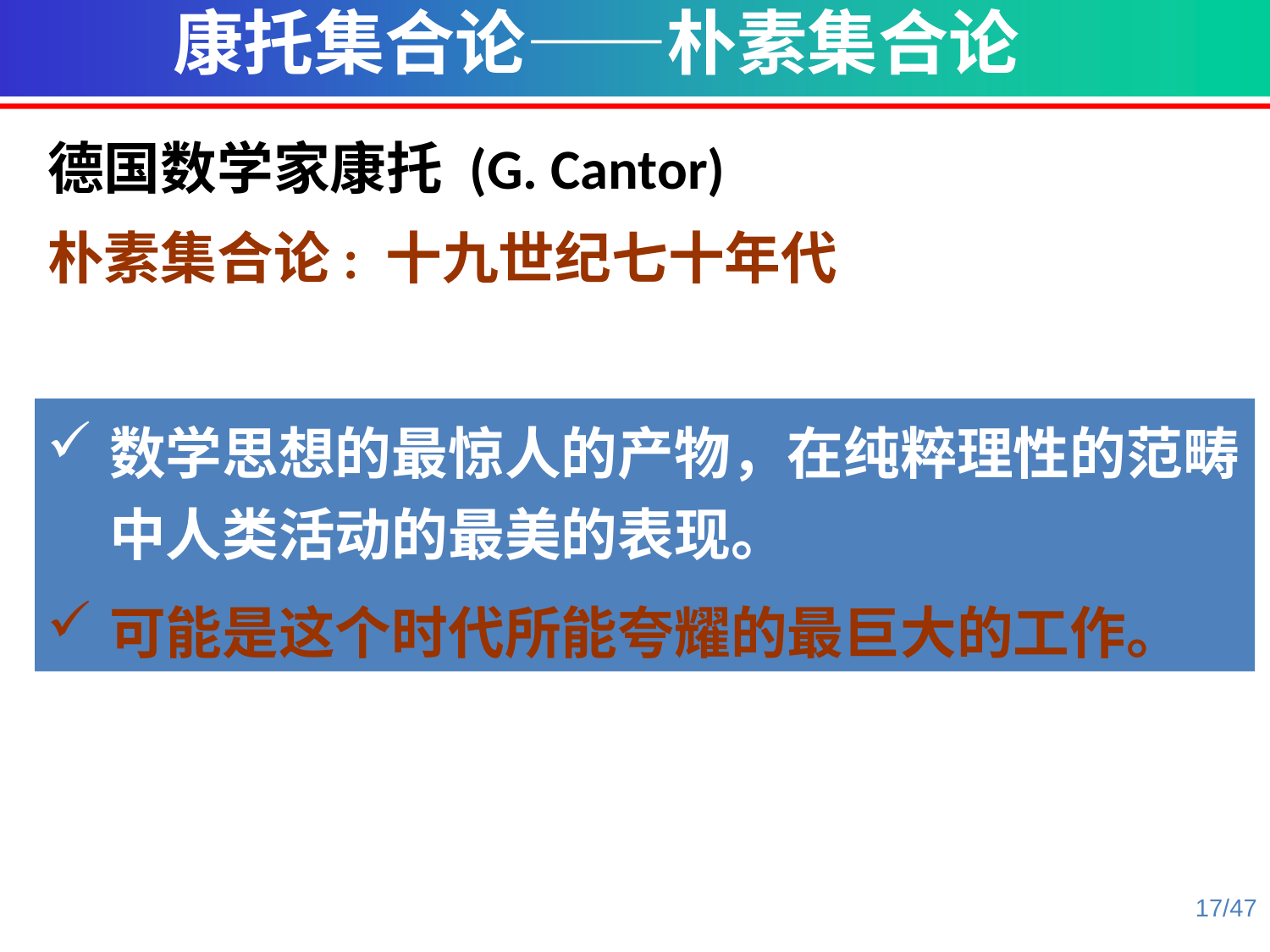

康托集合论——朴素集合论
德国数学家康托 (G. Cantor)
朴素集合论: 十九世纪七十年代
数学思想的最惊人的产物，在纯粹理性的范畴中人类活动的最美的表现。
可能是这个时代所能夸耀的最巨大的工作。
17/47